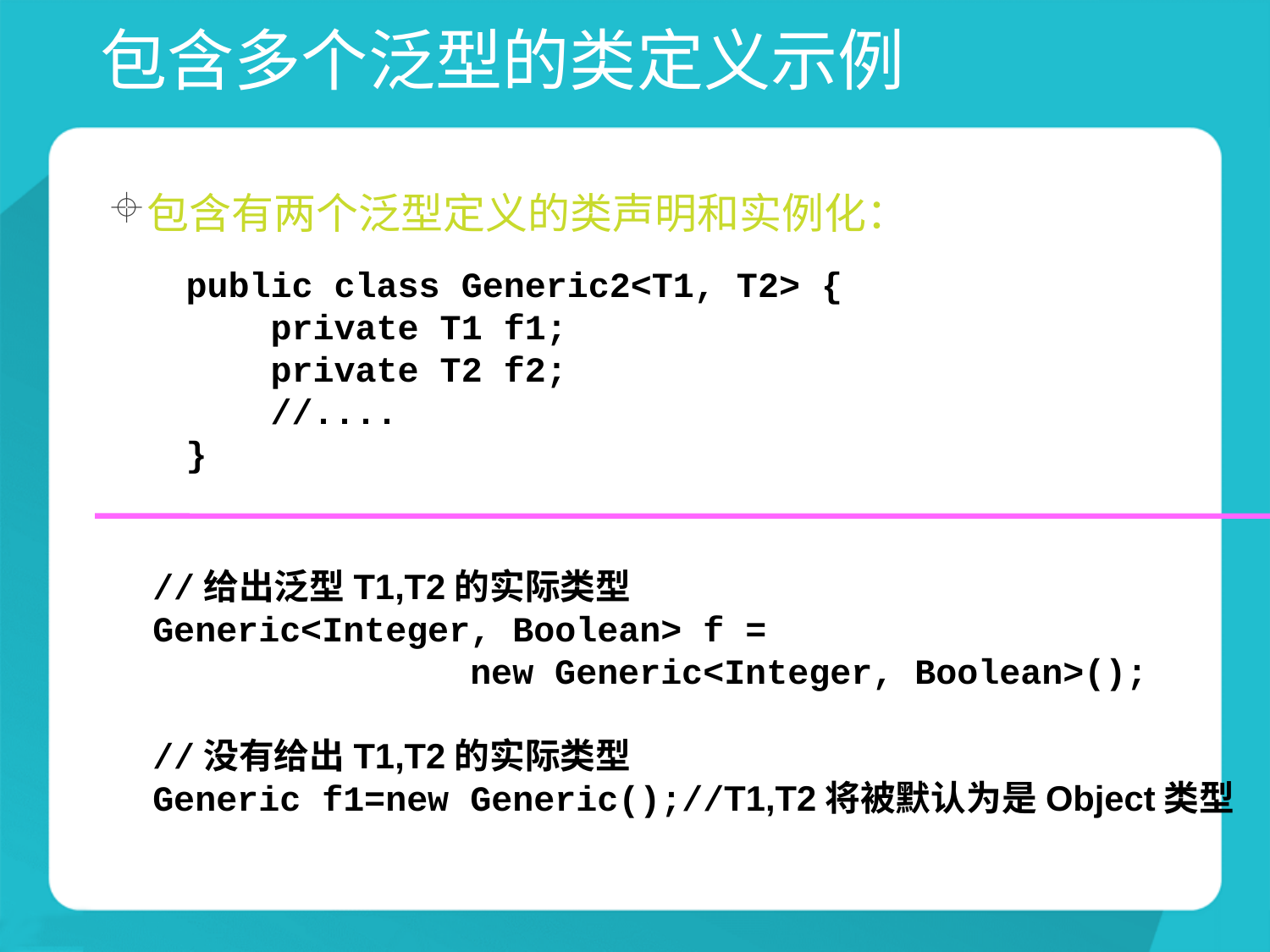

# 包含多个泛型的类定义示例
包含有两个泛型定义的类声明和实例化：
public class Generic2<T1, T2> {
    private T1 f1;
    private T2 f2;
    //....
}

//给出泛型T1,T2的实际类型
Generic<Integer, Boolean> f =
               new Generic<Integer, Boolean>();

//没有给出T1,T2的实际类型
Generic f1=new Generic();//T1,T2将被默认为是Object类型